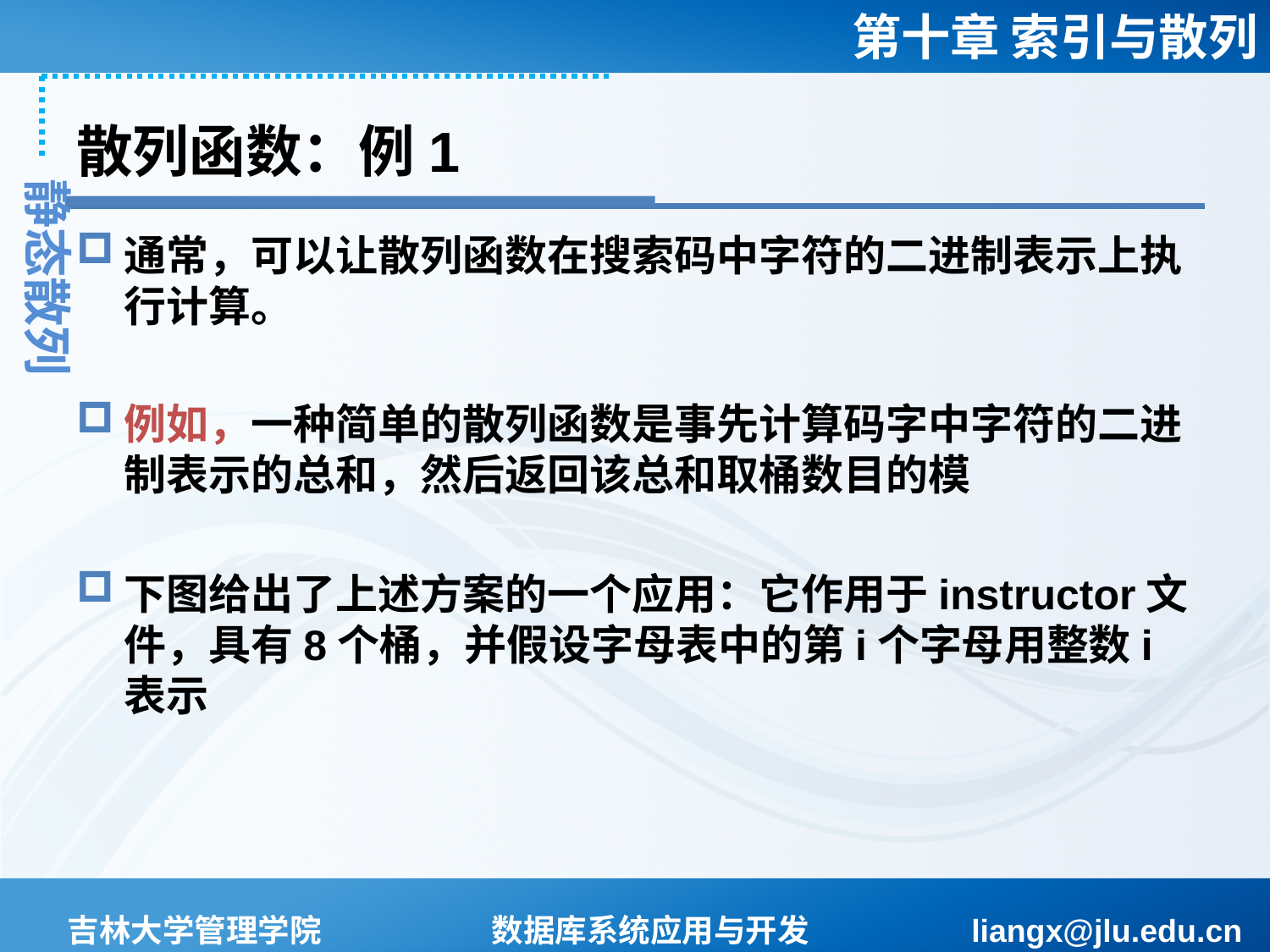

# 散列函数：例1
静态散列

通常，可以让散列函数在搜索码中字符的二进制表示上执行计算。

例如，一种简单的散列函数是事先计算码字中字符的二进制表示的总和，然后返回该总和取桶数目的模

下图给出了上述方案的一个应用：它作用于instructor文件，具有8个桶，并假设字母表中的第i个字母用整数i表示